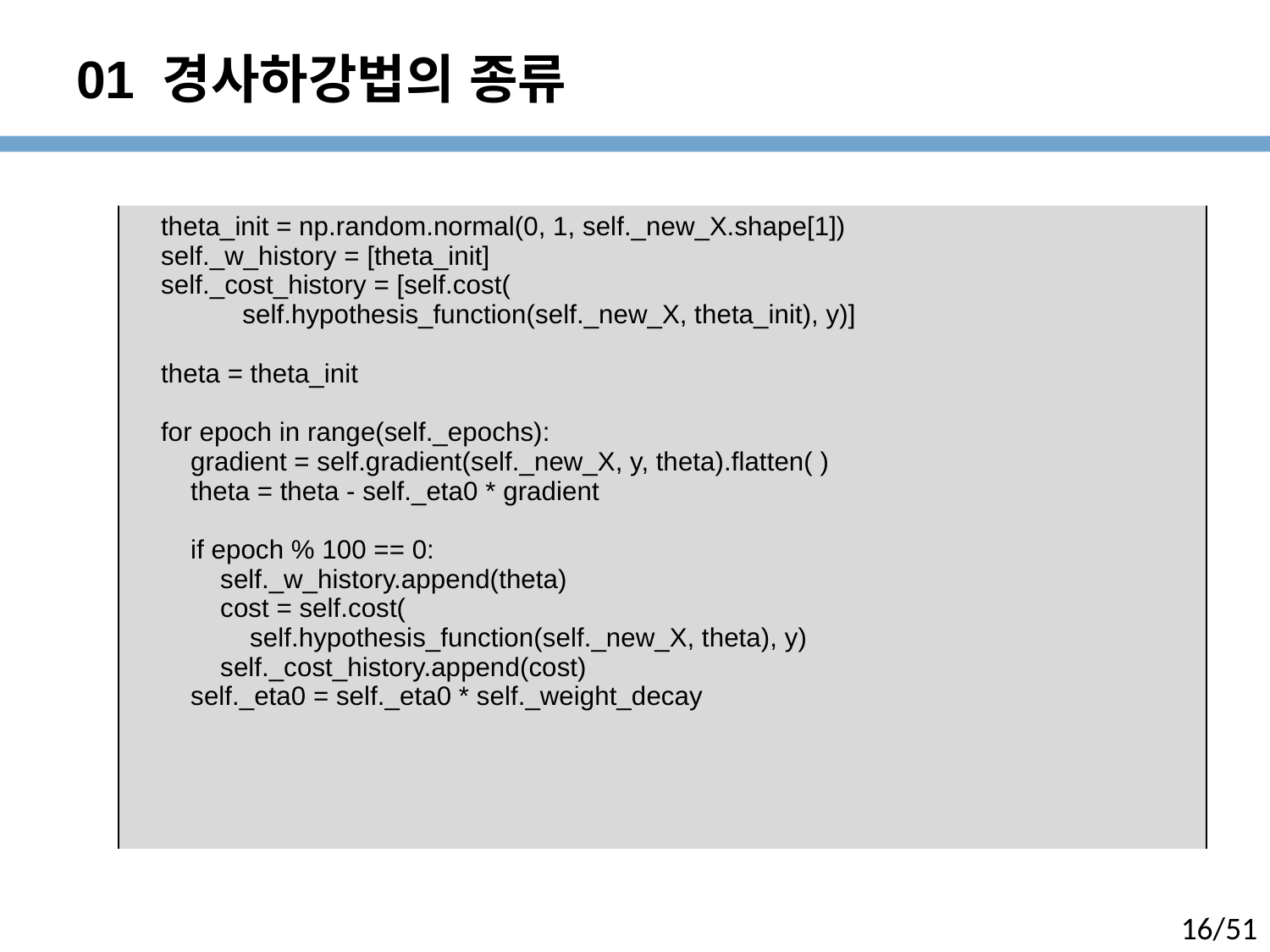

# 01 경사하강법의 종류
| theta\_init = np.random.normal(0, 1, self.\_new\_X.shape[1]) self.\_w\_history = [theta\_init] self.\_cost\_history = [self.cost( self.hypothesis\_function(self.\_new\_X, theta\_init), y)] theta = theta\_init for epoch in range(self.\_epochs): gradient = self.gradient(self.\_new\_X, y, theta).flatten( ) theta = theta - self.\_eta0 \* gradient if epoch % 100 == 0: self.\_w\_history.append(theta) cost = self.cost( self.hypothesis\_function(self.\_new\_X, theta), y) self.\_cost\_history.append(cost) self.\_eta0 = self.\_eta0 \* self.\_weight\_decay |
| --- |
16/51